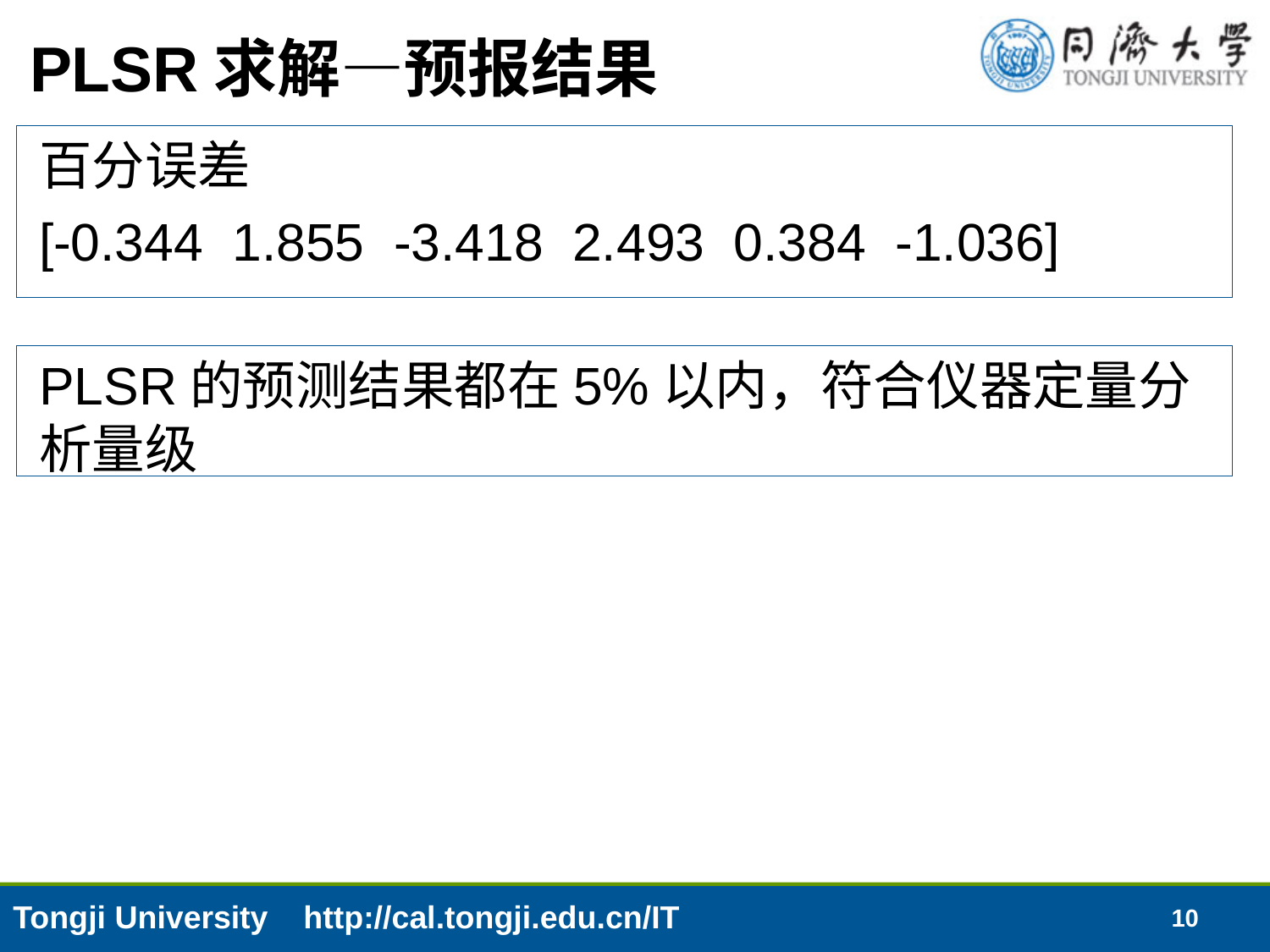

# PLSR求解—预报结果
百分误差
[-0.344  1.855  -3.418  2.493  0.384  -1.036]
PLSR的预测结果都在5%以内，符合仪器定量分析量级